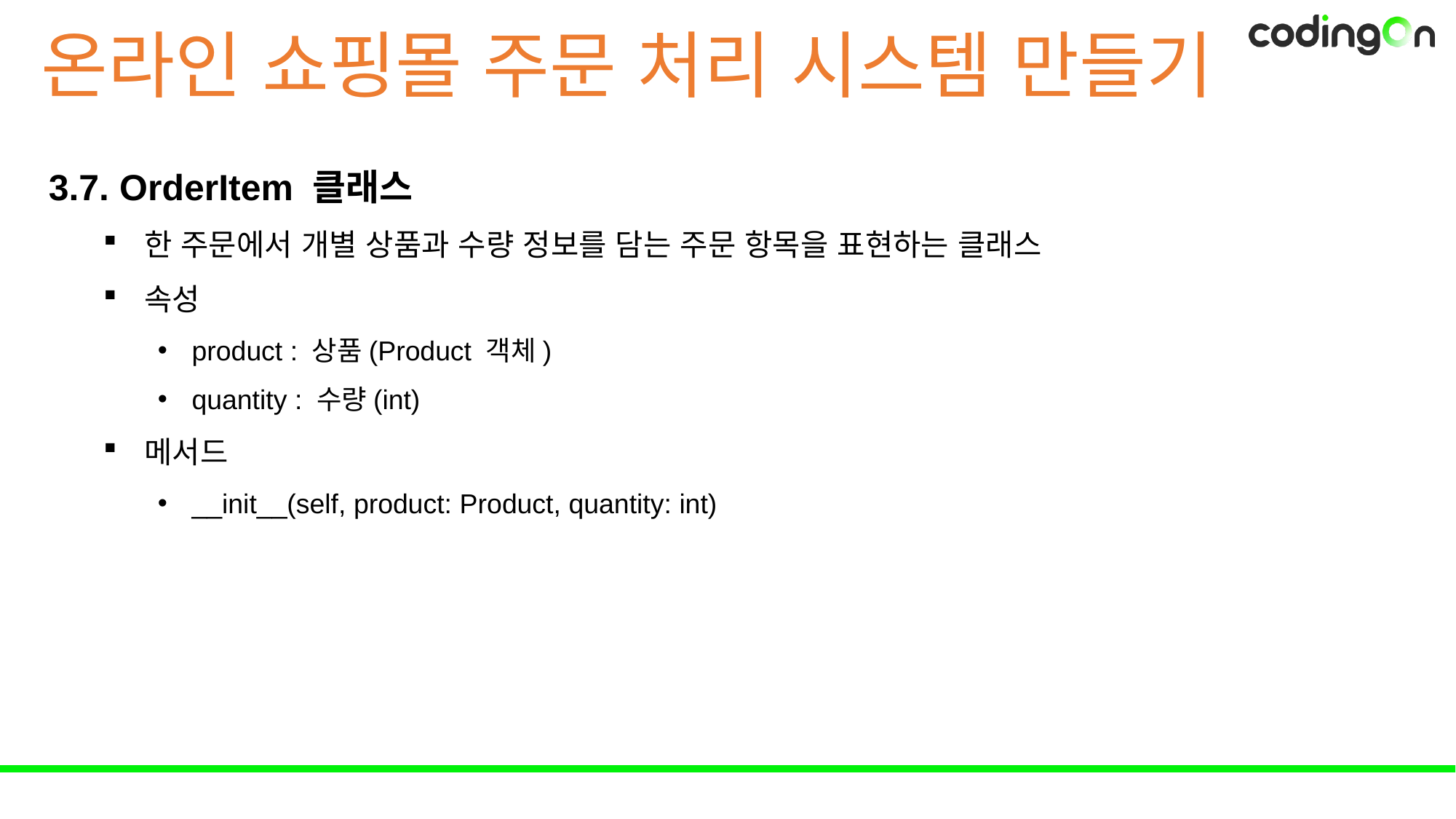

온라인 쇼핑몰 주문 처리 시스템 만들기
3.7. OrderItem 클래스
한 주문에서 개별 상품과 수량 정보를 담는 주문 항목을 표현하는 클래스
속성
product : 상품(Product 객체)
quantity : 수량(int)
메서드
__init__(self, product: Product, quantity: int)